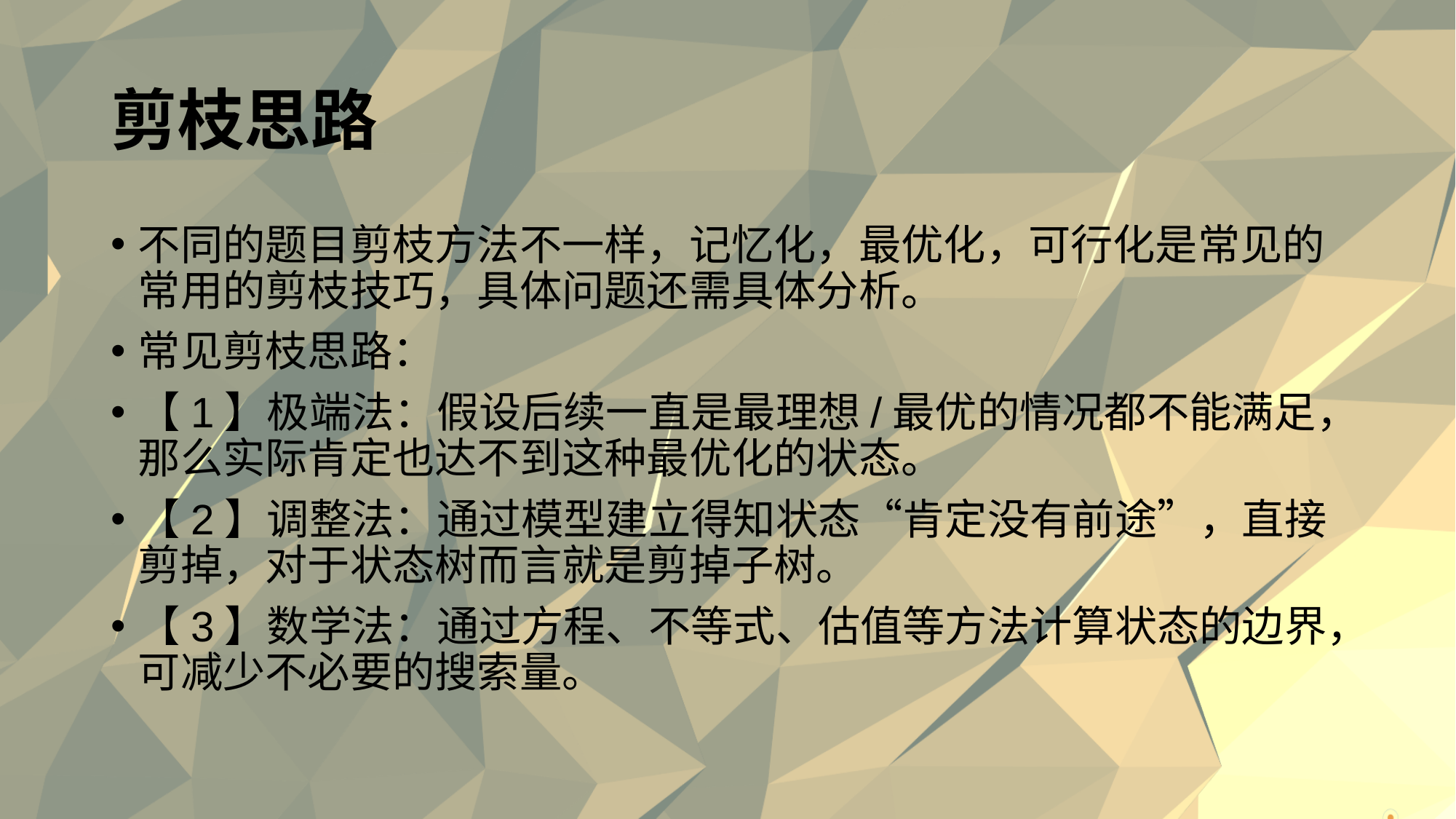

# 剪枝思路
不同的题目剪枝方法不一样，记忆化，最优化，可行化是常见的常用的剪枝技巧，具体问题还需具体分析。
常见剪枝思路：
【1】极端法：假设后续一直是最理想/最优的情况都不能满足，那么实际肯定也达不到这种最优化的状态。
【2】调整法：通过模型建立得知状态“肯定没有前途”，直接剪掉，对于状态树而言就是剪掉子树。
【3】数学法：通过方程、不等式、估值等方法计算状态的边界，可减少不必要的搜索量。